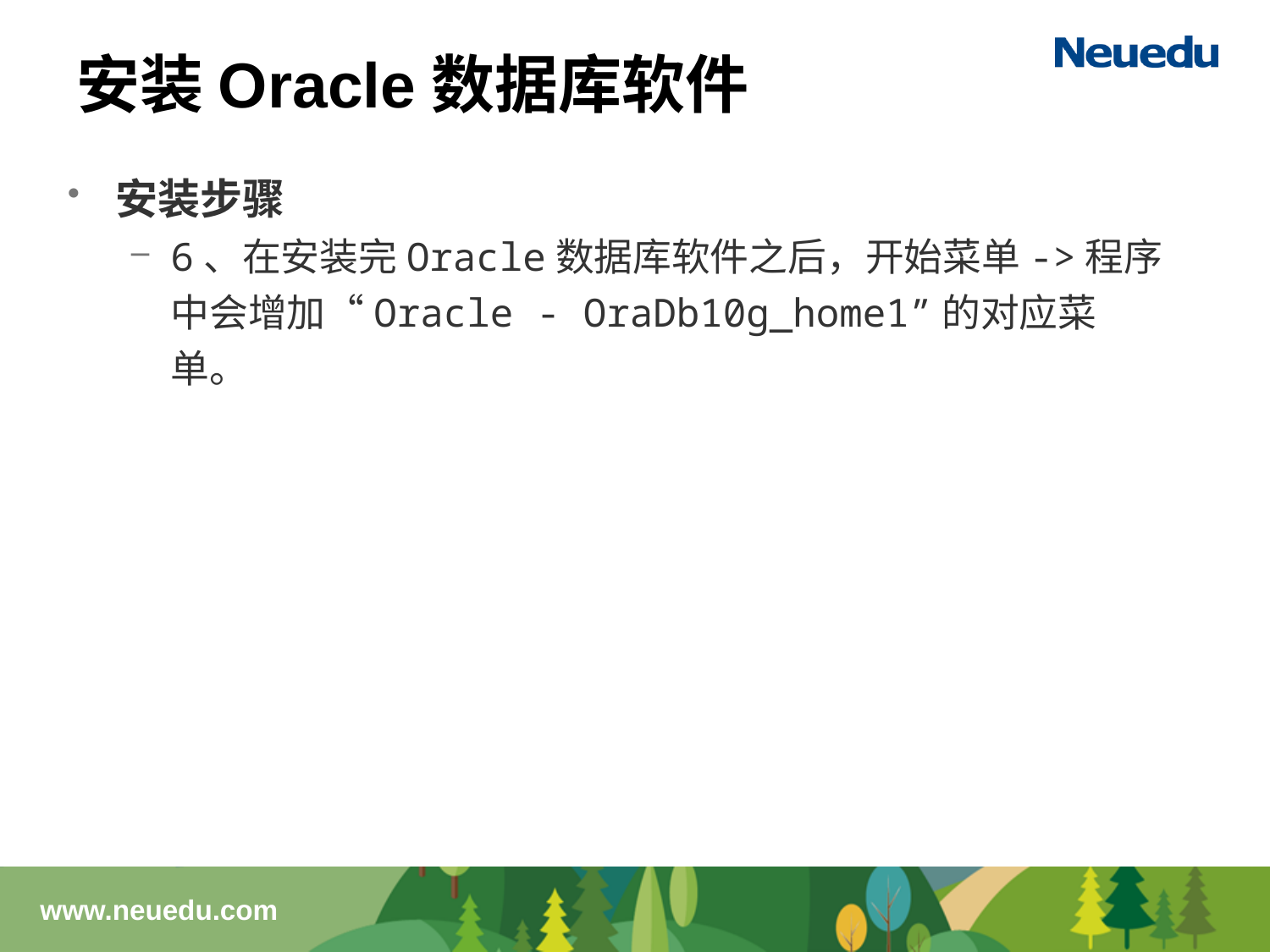

# 安装Oracle数据库软件
安装步骤
6、在安装完Oracle数据库软件之后，开始菜单->程序中会增加“Oracle - OraDb10g_home1”的对应菜单。